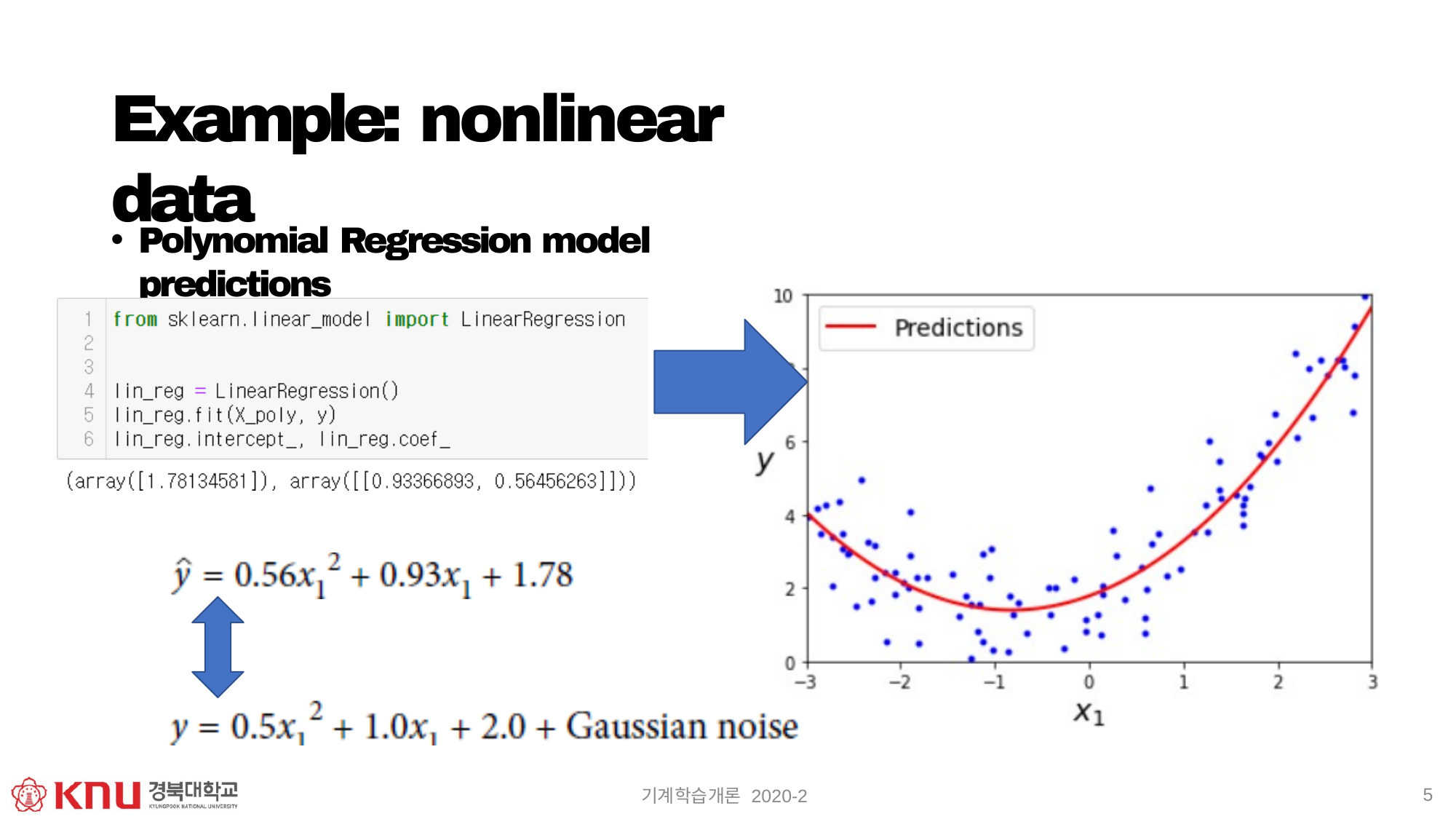

# Example: nonlinear data
Polynomial Regression model predictions

5
기계학습개론 2020-2